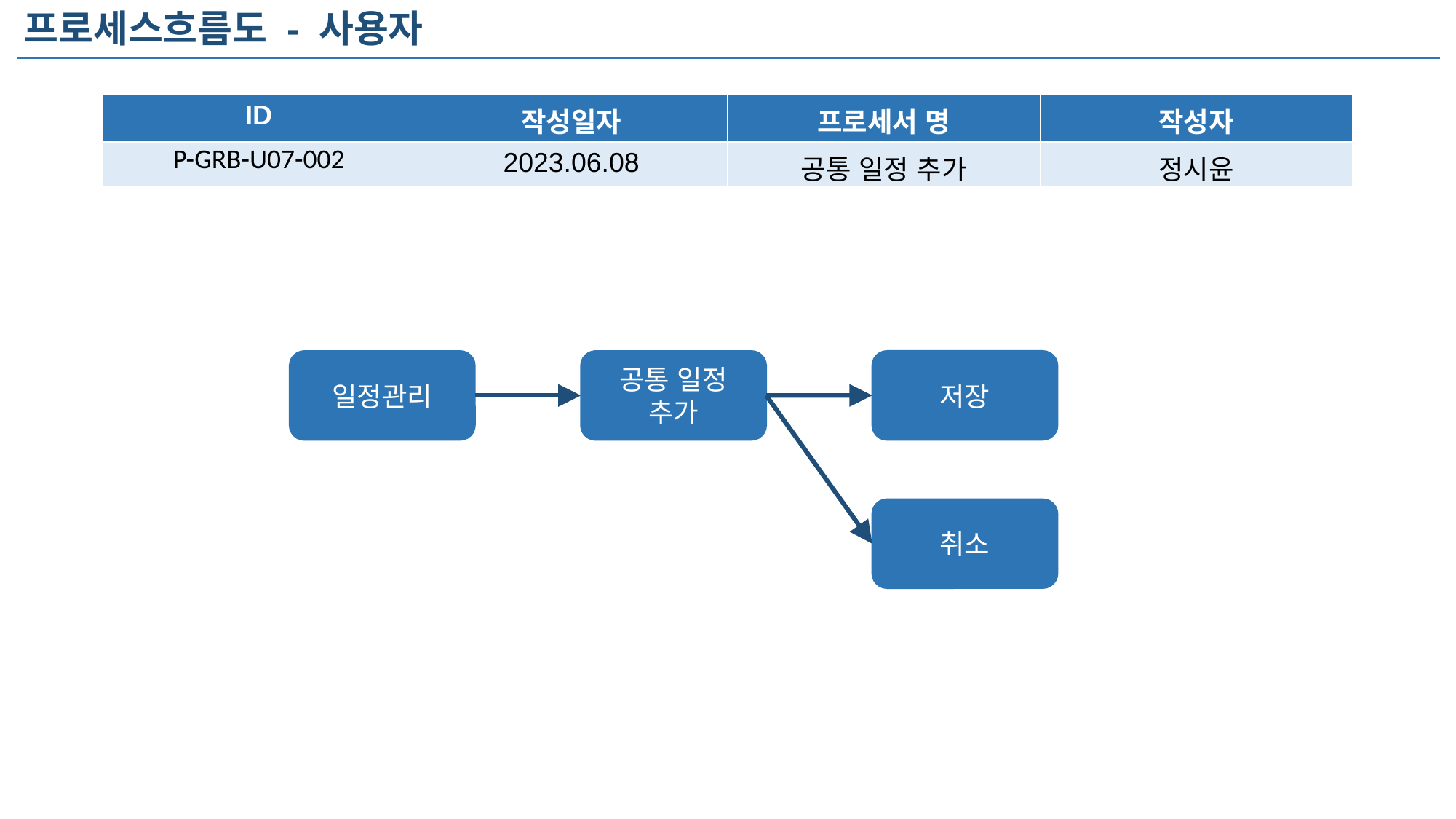

프로세스흐름도 - 사용자
| ID | 작성일자 | 프로세서 명 | 작성자 |
| --- | --- | --- | --- |
| P-GRB-U07-002 | 2023.06.08 | 공통 일정 추가 | 정시윤 |
저장
일정관리
공통 일정 추가
취소